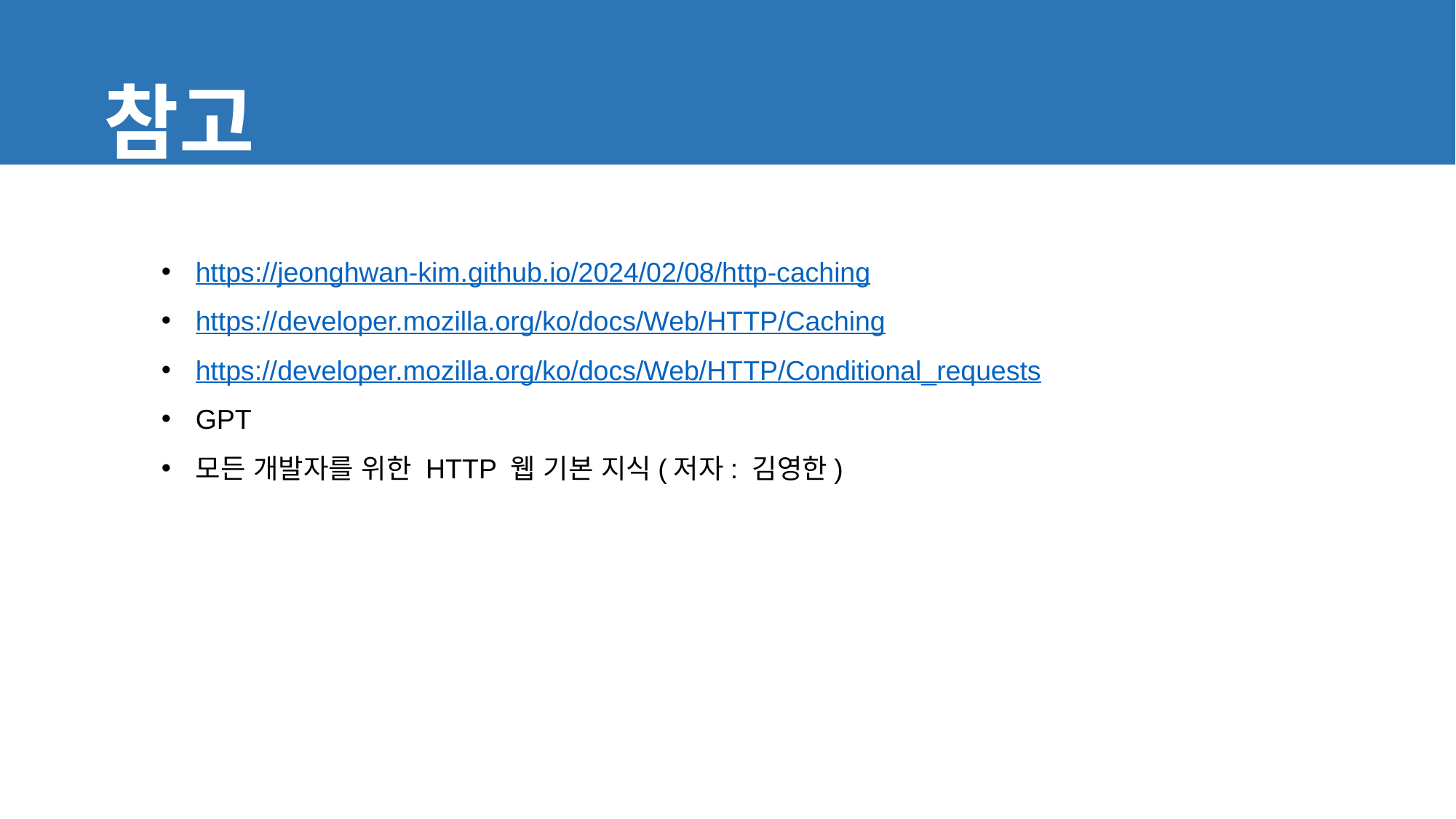

참고
https://jeonghwan-kim.github.io/2024/02/08/http-caching
https://developer.mozilla.org/ko/docs/Web/HTTP/Caching
https://developer.mozilla.org/ko/docs/Web/HTTP/Conditional_requests
GPT
모든 개발자를 위한 HTTP 웹 기본 지식(저자: 김영한)